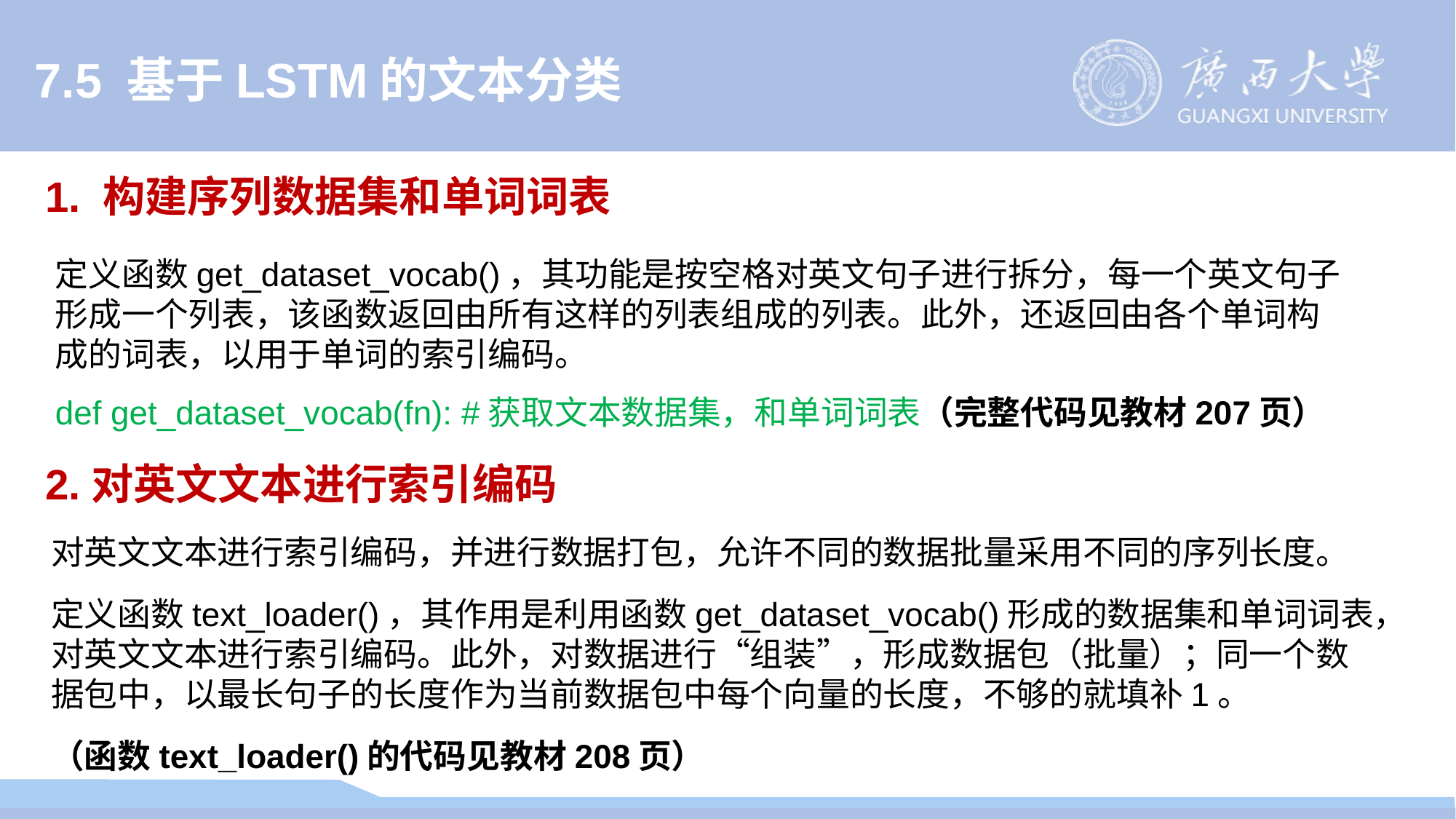

7.5 基于LSTM的文本分类
1. 构建序列数据集和单词词表
定义函数get_dataset_vocab()，其功能是按空格对英文句子进行拆分，每一个英文句子形成一个列表，该函数返回由所有这样的列表组成的列表。此外，还返回由各个单词构成的词表，以用于单词的索引编码。
def get_dataset_vocab(fn): #获取文本数据集，和单词词表（完整代码见教材207页）
2.对英文文本进行索引编码
对英文文本进行索引编码，并进行数据打包，允许不同的数据批量采用不同的序列长度。

定义函数text_loader()，其作用是利用函数get_dataset_vocab()形成的数据集和单词词表，对英文文本进行索引编码。此外，对数据进行“组装”，形成数据包（批量）；同一个数据包中，以最长句子的长度作为当前数据包中每个向量的长度，不够的就填补1。

（函数text_loader()的代码见教材208页）